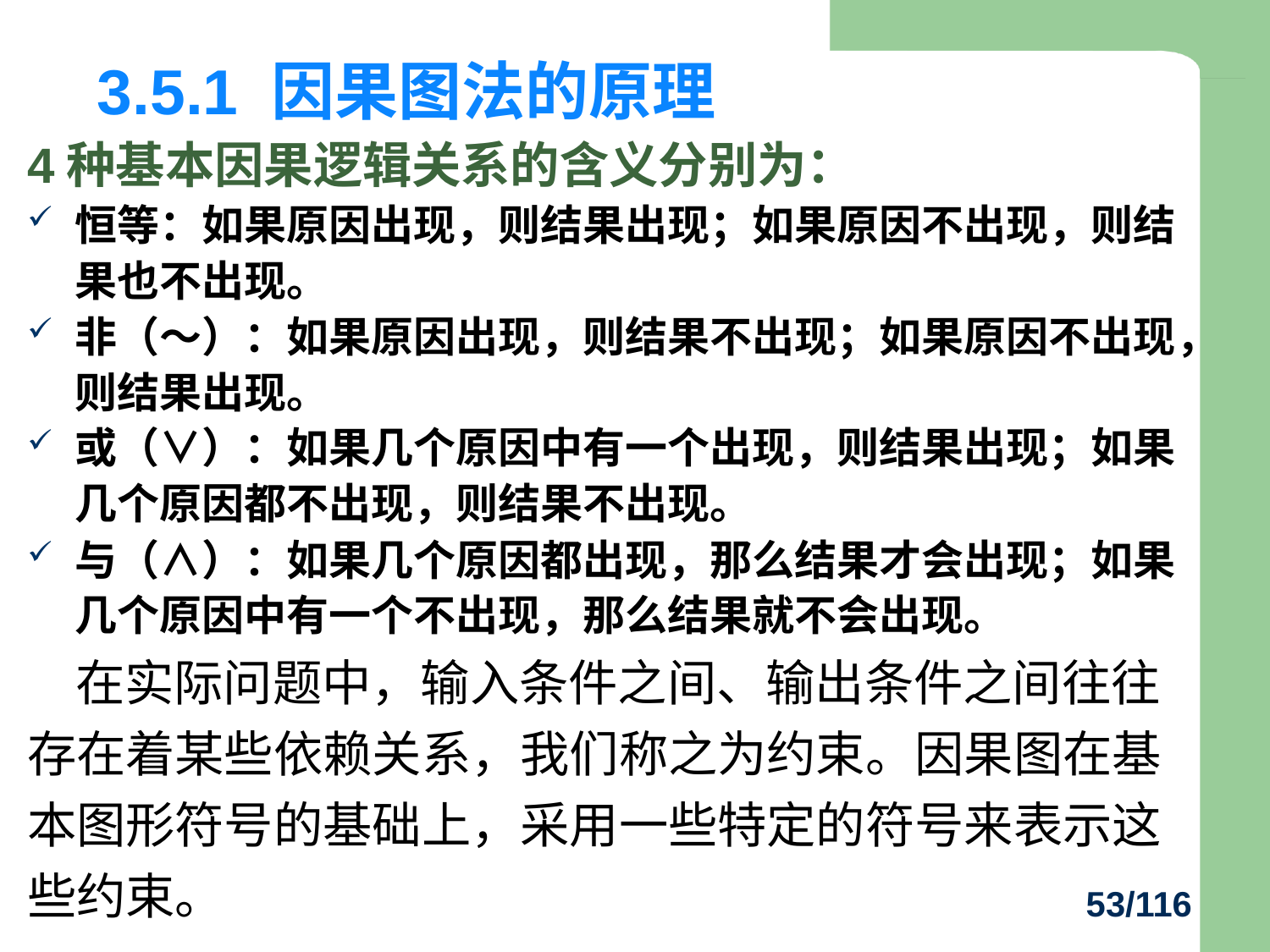

# 3.5.1 因果图法的原理
4种基本因果逻辑关系的含义分别为：
恒等：如果原因出现，则结果出现；如果原因不出现，则结果也不出现。
非（～）：如果原因出现，则结果不出现；如果原因不出现，则结果出现。
或（∨）：如果几个原因中有一个出现，则结果出现；如果几个原因都不出现，则结果不出现。
与（∧）：如果几个原因都出现，那么结果才会出现；如果几个原因中有一个不出现，那么结果就不会出现。
    在实际问题中，输入条件之间、输出条件之间往往存在着某些依赖关系，我们称之为约束。因果图在基本图形符号的基础上，采用一些特定的符号来表示这些约束。
53/116